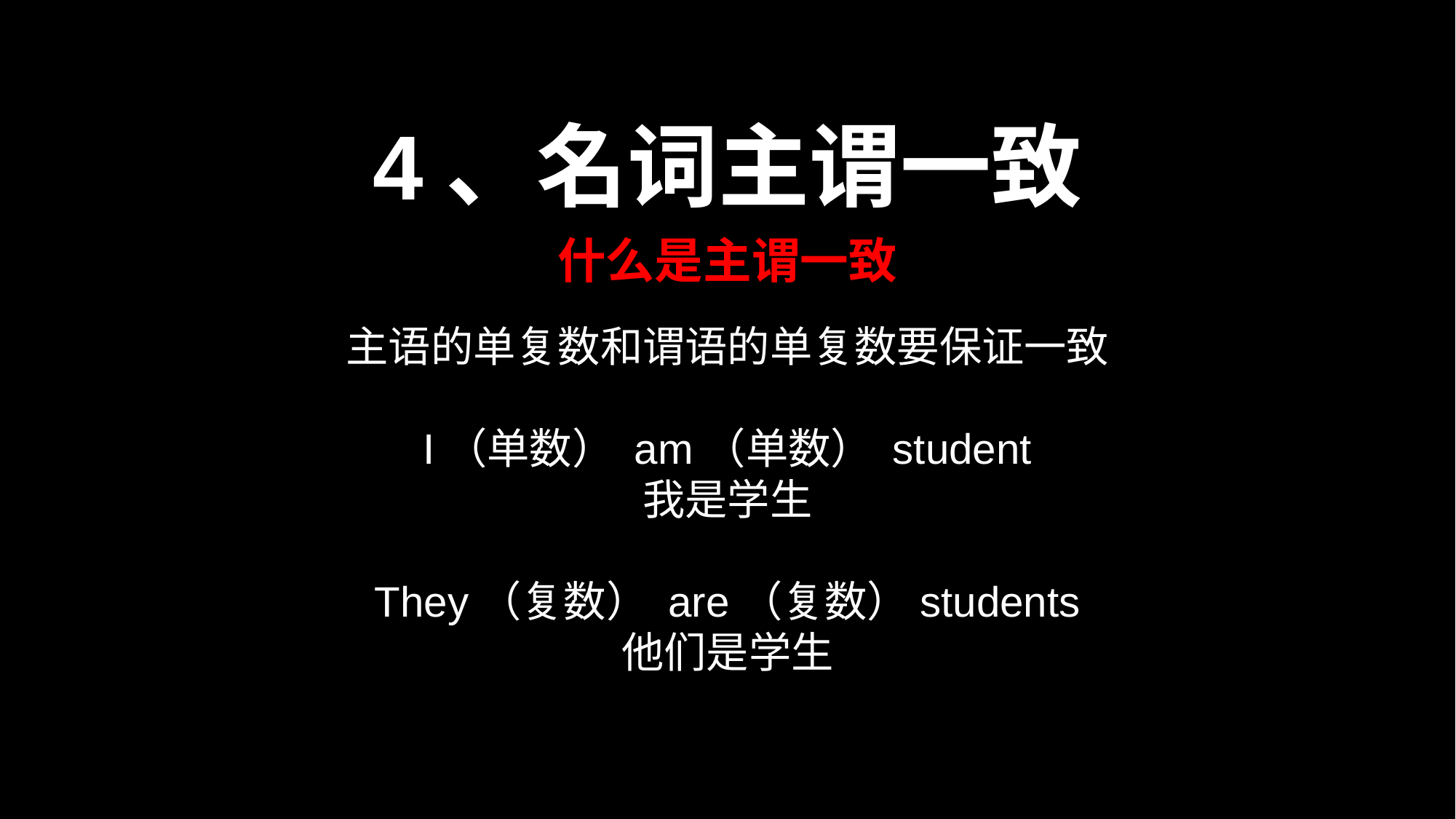

4、名词主谓一致
什么是主谓一致
主语的单复数和谓语的单复数要保证一致

I（单数） am（单数） student
我是学生

They（复数） are（复数）students
他们是学生